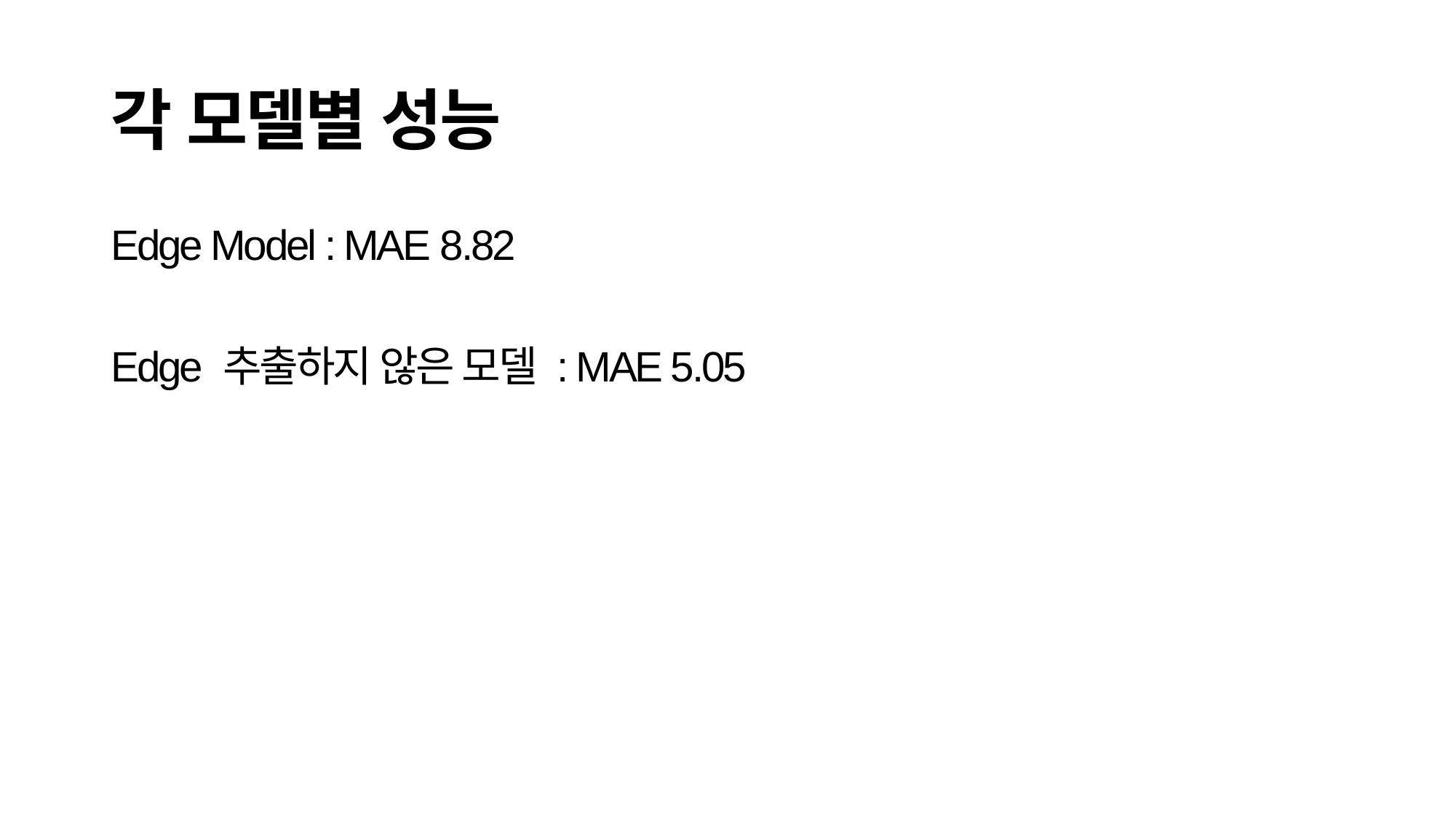

# 각 모델별 성능
Edge Model : MAE 8.82

Edge 추출하지 않은 모델 : MAE 5.05